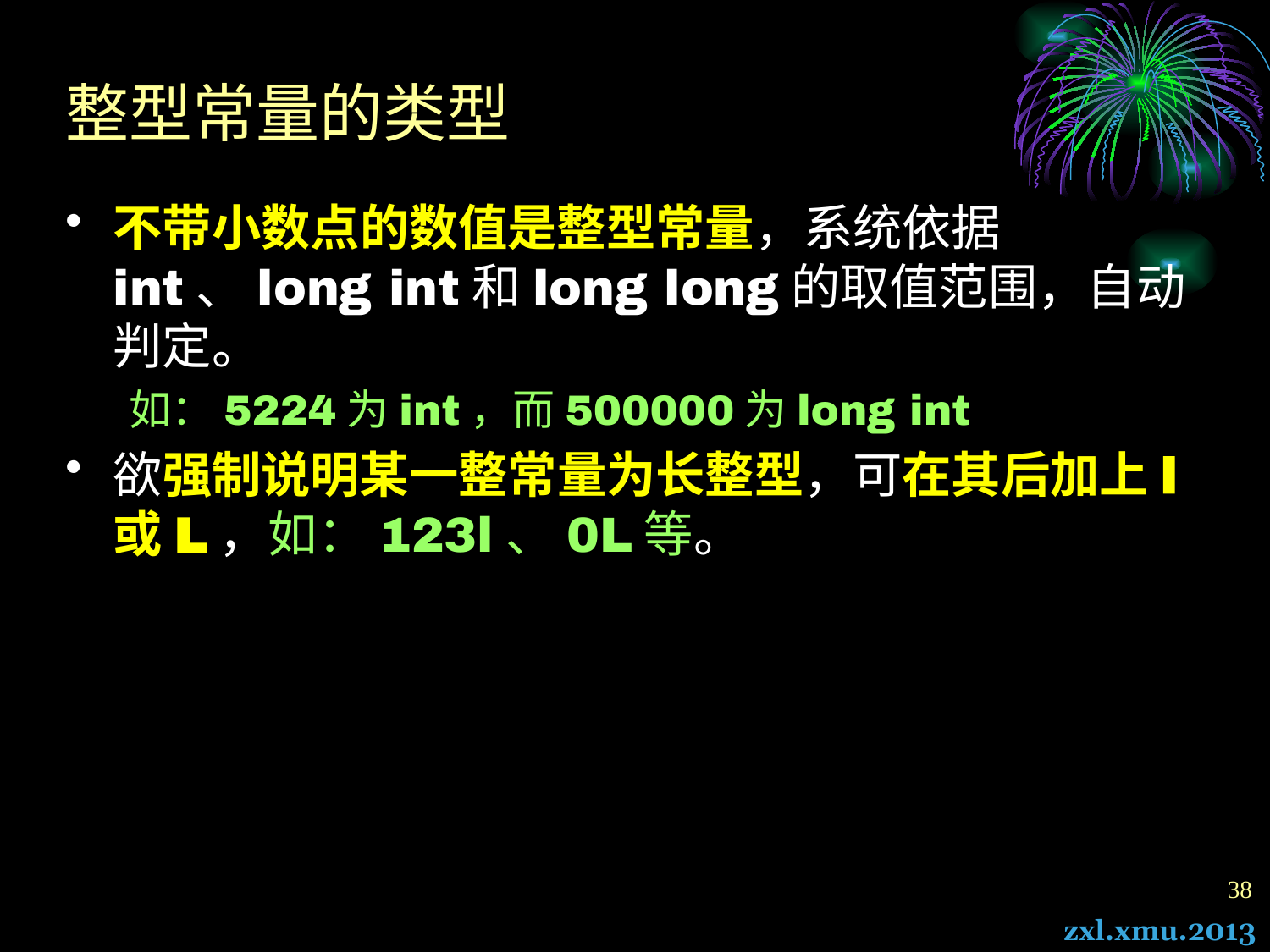

# 整型常量的类型
不带小数点的数值是整型常量，系统依据int、long int和long long的取值范围，自动判定。
如：5224为int，而500000为long int
欲强制说明某一整常量为长整型，可在其后加上l或L，如：123l、0L等。
38